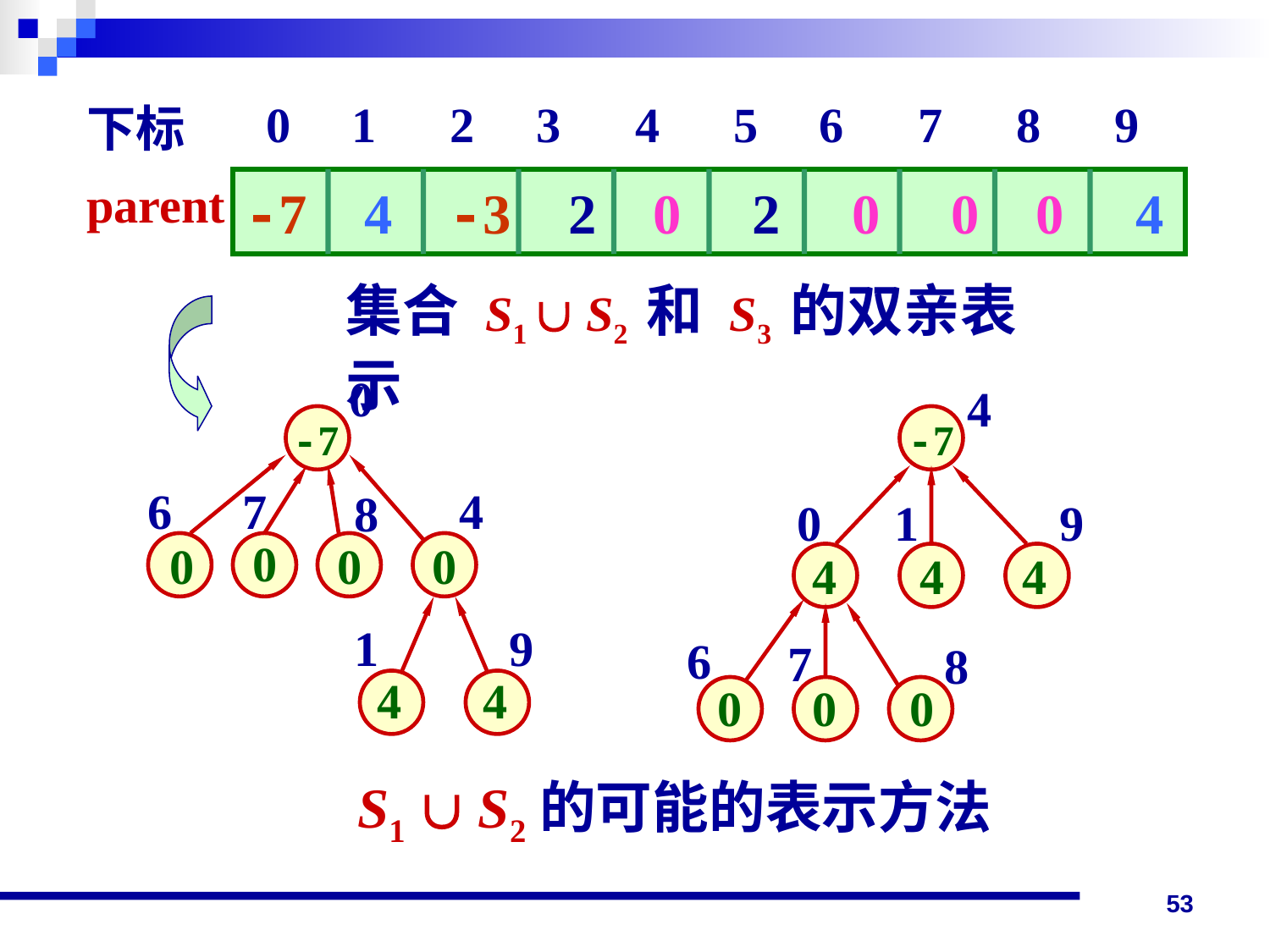

0     1      2     3      4      5     6      7      8      9
下标
parent
-7    4    -3    2    0     2     0     0    0     4

集合 S1 ∪ S2 和 S3 的双亲表示

0
4

-7
-7

6
7
4
8
0
1
9
0
0
0
0
4
4
4

1
9
6
7
8
4
4
0
0
0

S1 ∪ S2的可能的表示方法
53